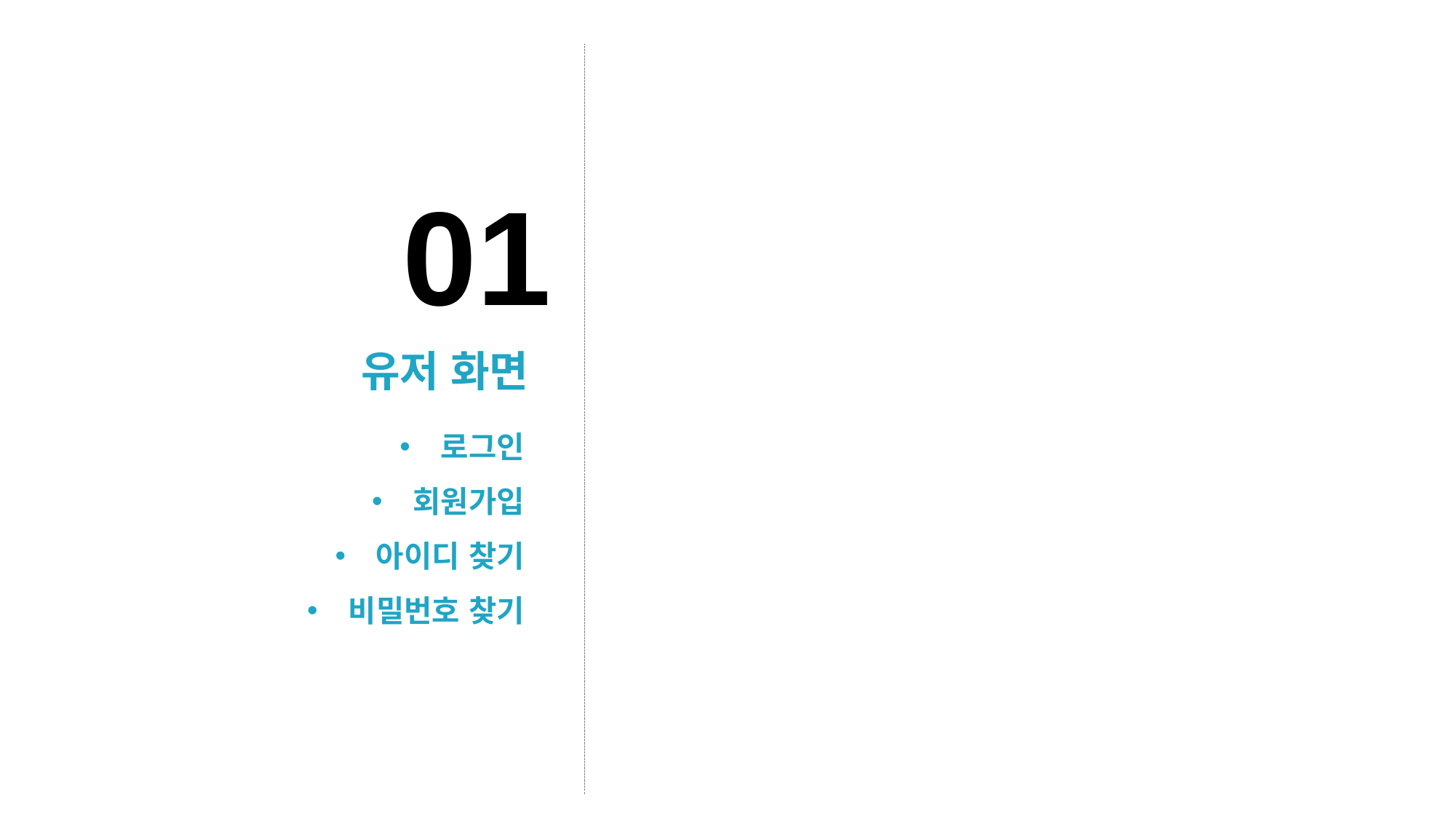

01
유저 화면
로그인
회원가입
아이디 찾기
비밀번호 찾기